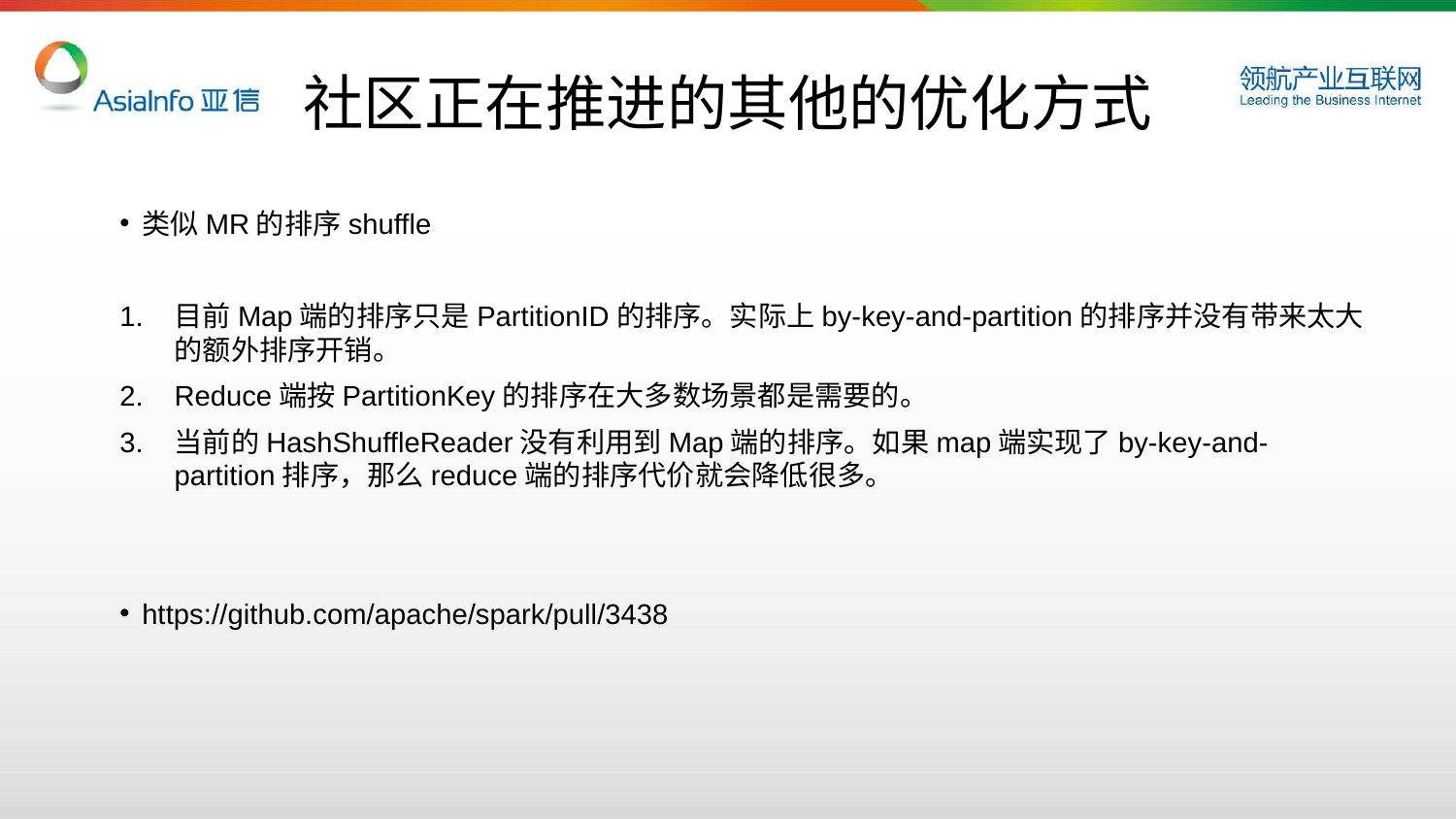

# 社区正在推进的其他的优化方式
类似MR的排序shuffle

目前Map端的排序只是PartitionID的排序。实际上by-key-and-partition的排序并没有带来太大的额外排序开销。
Reduce端按PartitionKey的排序在大多数场景都是需要的。
当前的HashShuffleReader没有利用到Map端的排序。如果map端实现了by-key-and-partition排序，那么reduce端的排序代价就会降低很多。

https://github.com/apache/spark/pull/3438